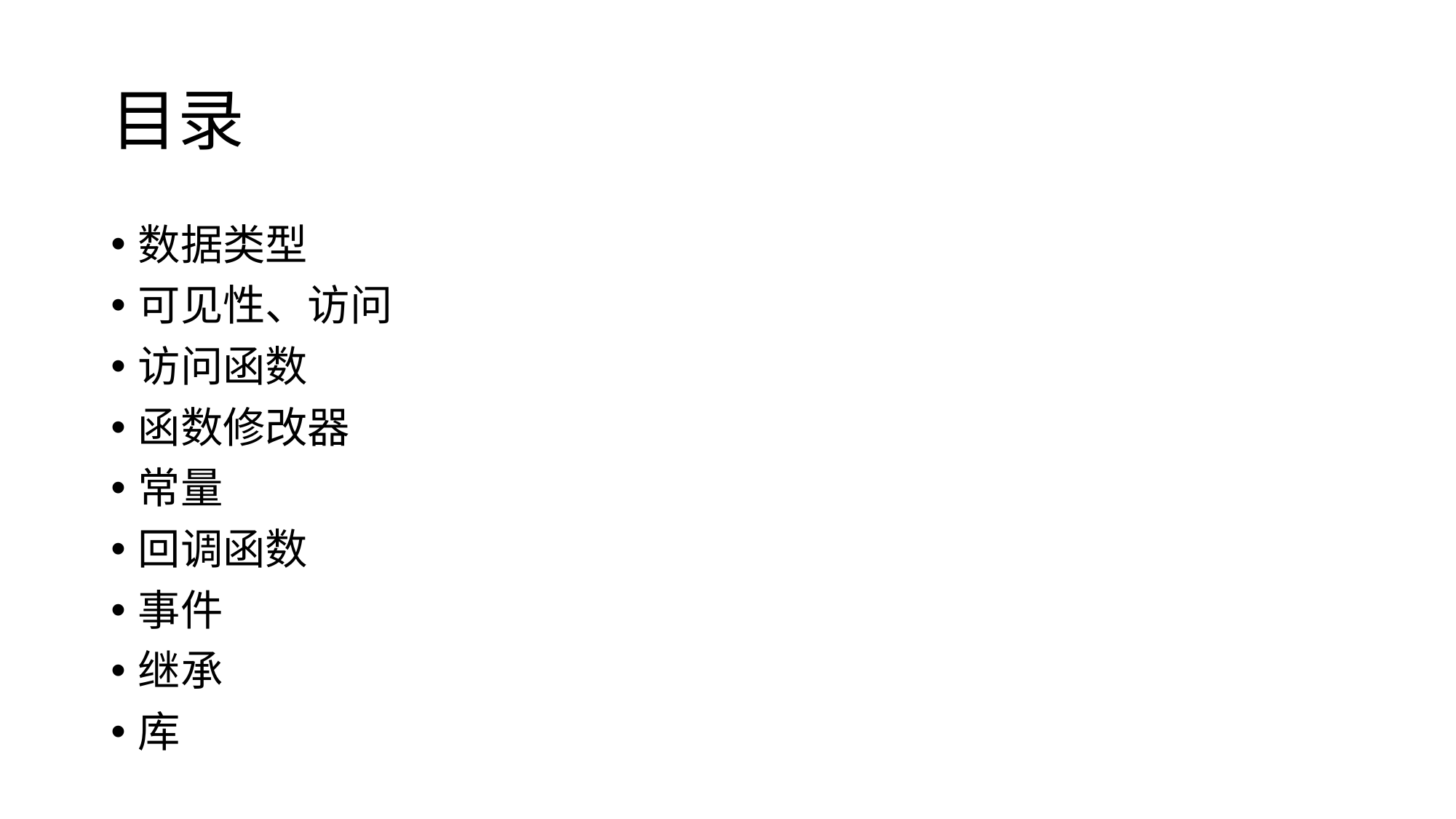

# 目录
数据类型
可见性、访问
访问函数
函数修改器
常量
回调函数
事件
继承
库